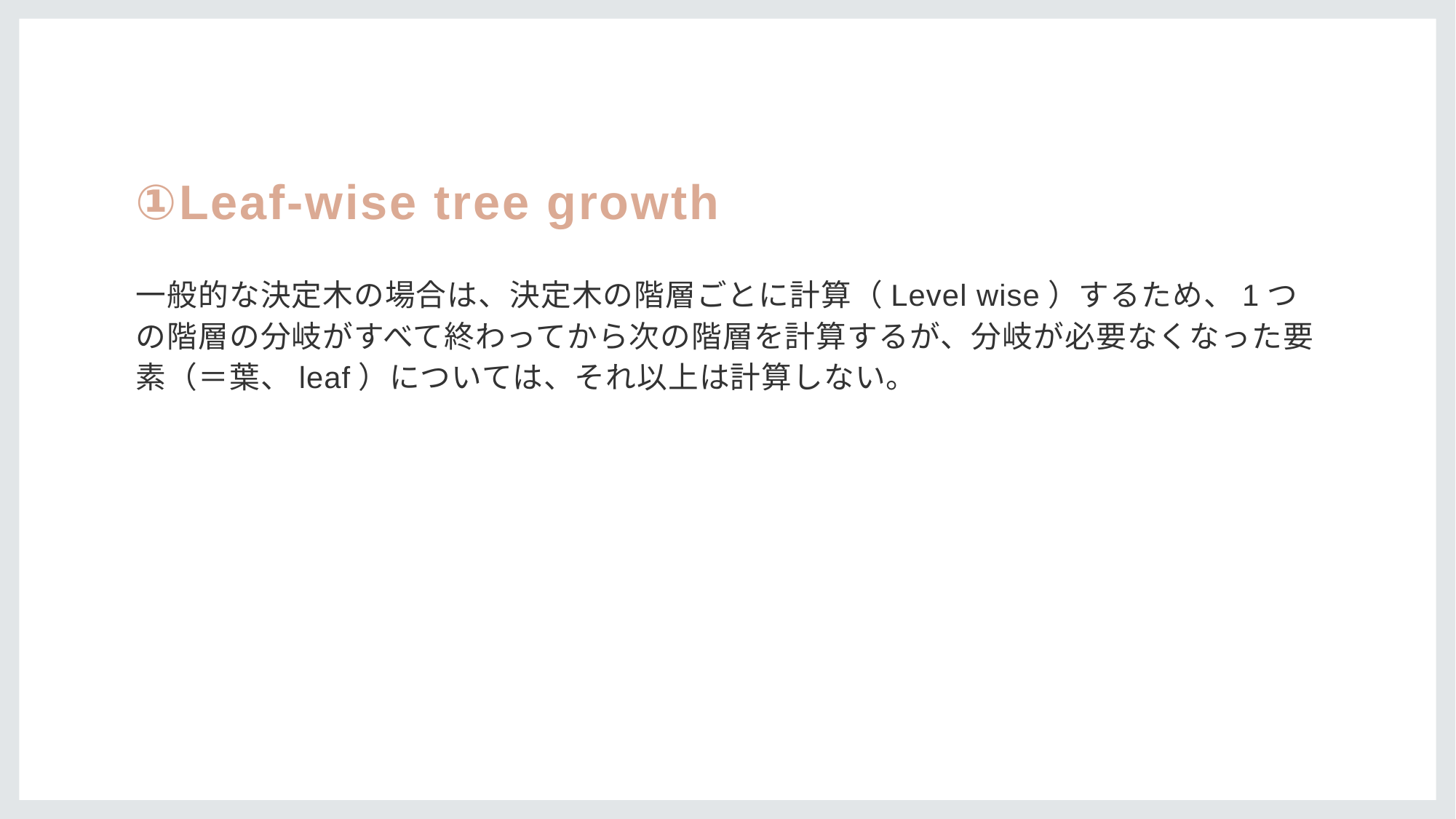

# ①Leaf-wise tree growth
一般的な決定木の場合は、決定木の階層ごとに計算（Level wise）するため、1つの階層の分岐がすべて終わってから次の階層を計算するが、分岐が必要なくなった要素（＝葉、leaf）については、それ以上は計算しない。